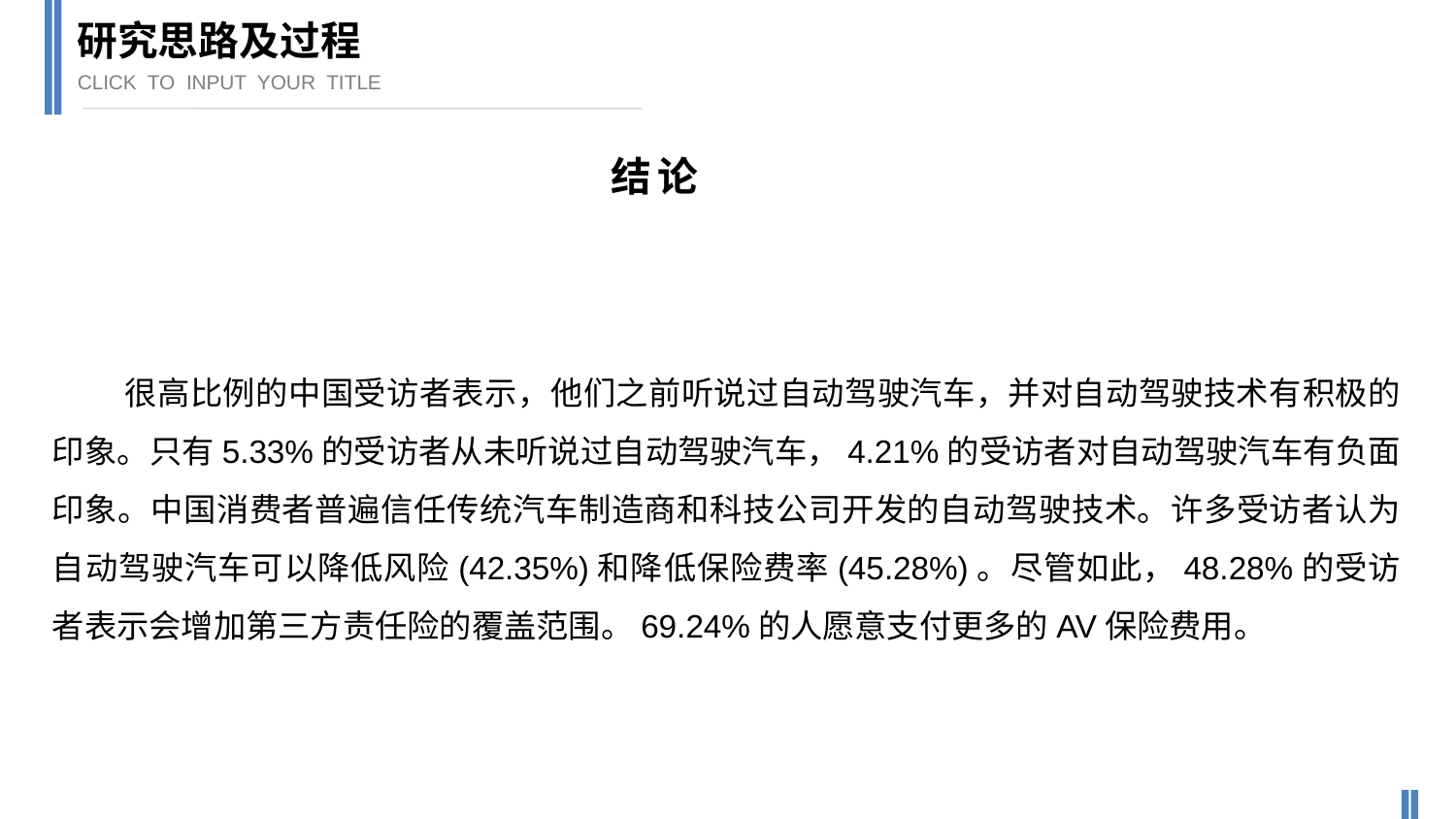

研究思路及过程
CLICK  TO  INPUT  YOUR  TITLE
结论
很高比例的中国受访者表示，他们之前听说过自动驾驶汽车，并对自动驾驶技术有积极的印象。只有5.33%的受访者从未听说过自动驾驶汽车，4.21%的受访者对自动驾驶汽车有负面印象。中国消费者普遍信任传统汽车制造商和科技公司开发的自动驾驶技术。许多受访者认为自动驾驶汽车可以降低风险(42.35%)和降低保险费率(45.28%)。尽管如此，48.28%的受访者表示会增加第三方责任险的覆盖范围。69.24%的人愿意支付更多的AV保险费用。